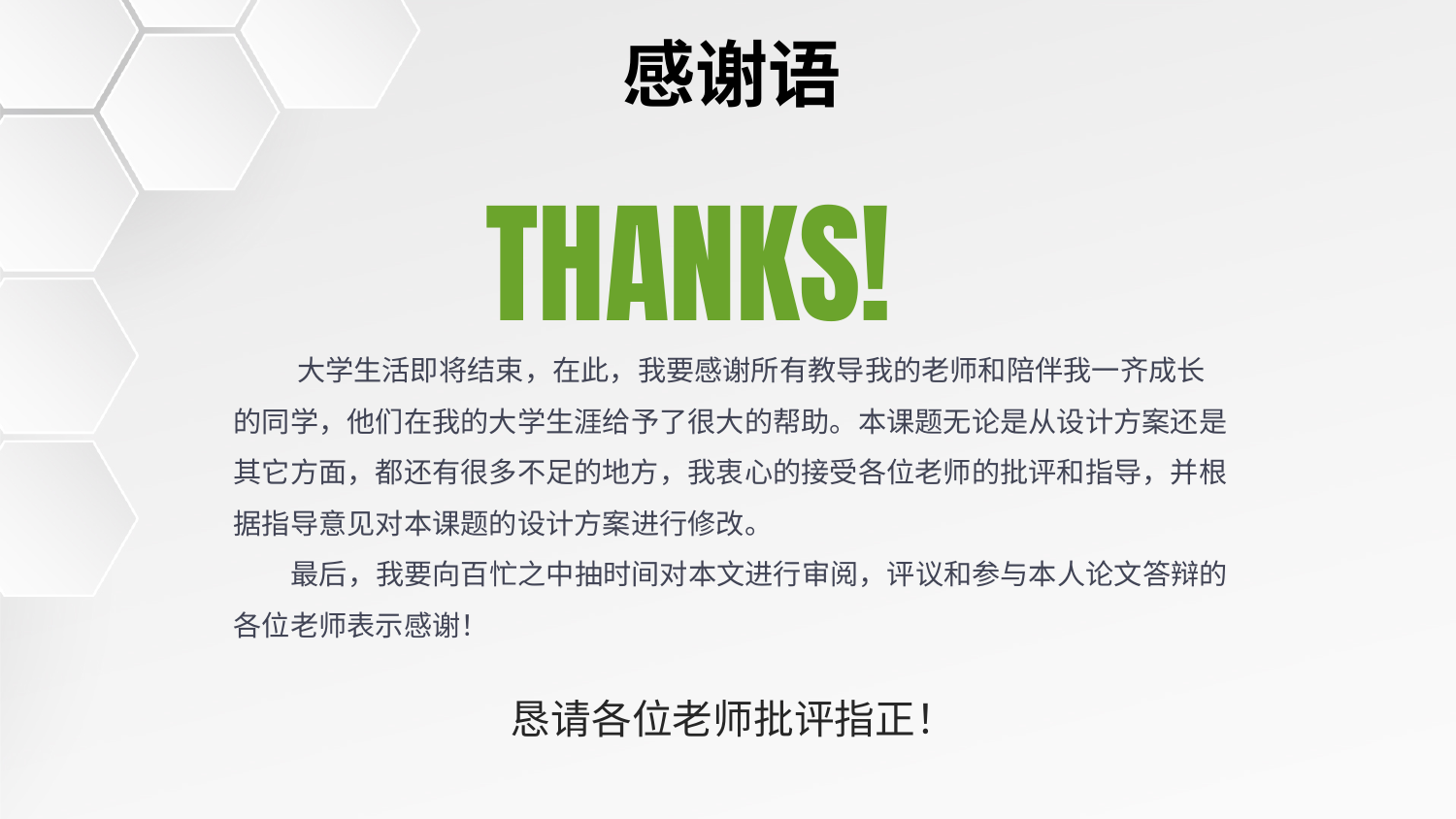

感谢语
THANKS!
         大学生活即将结束，在此，我要感谢所有教导我的老师和陪伴我一齐成长的同学，他们在我的大学生涯给予了很大的帮助。本课题无论是从设计方案还是其它方面，都还有很多不足的地方，我衷心的接受各位老师的批评和指导，并根据指导意见对本课题的设计方案进行修改。
        最后，我要向百忙之中抽时间对本文进行审阅，评议和参与本人论文答辩的各位老师表示感谢！
恳请各位老师批评指正！